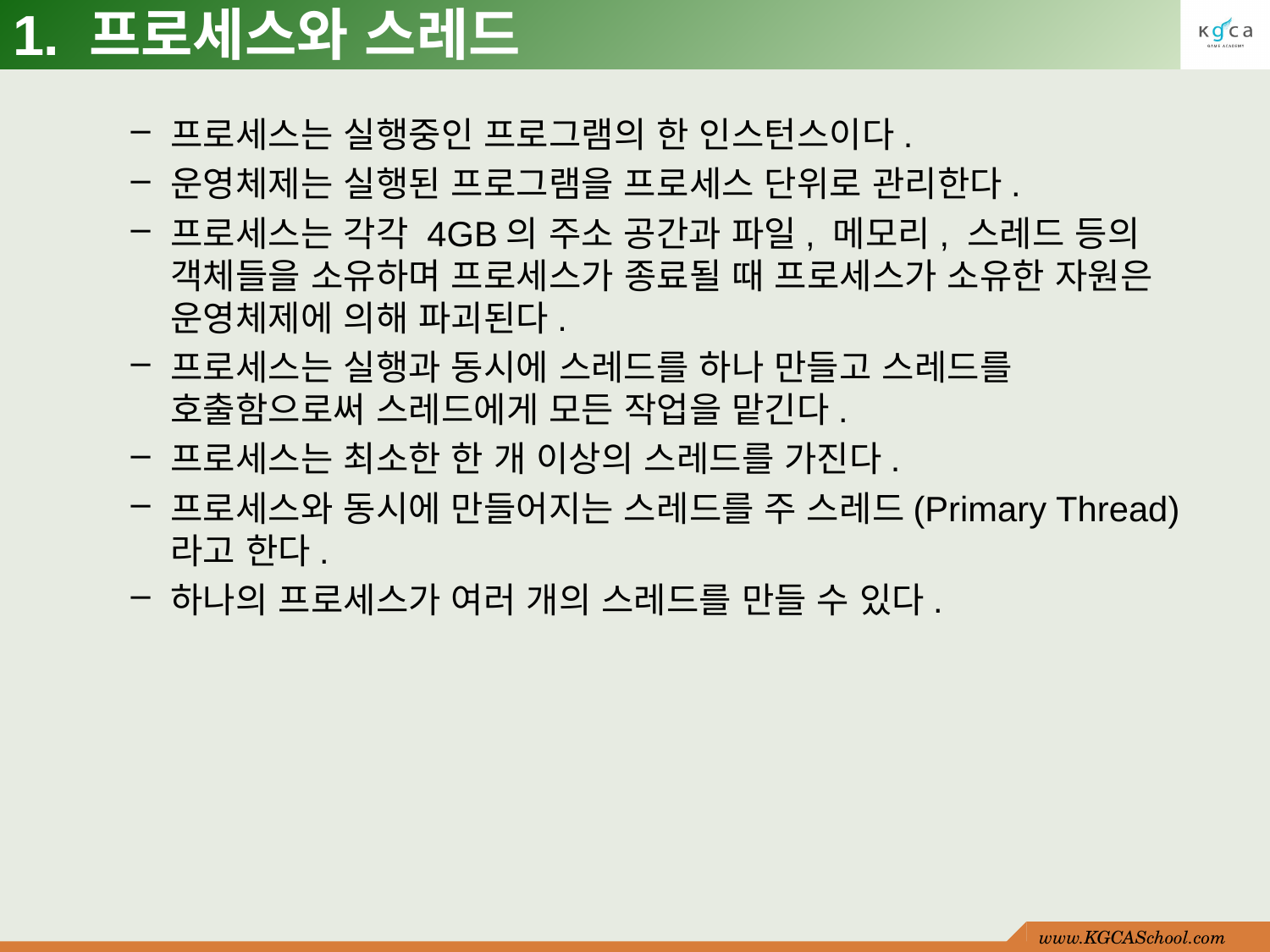

# 1. 프로세스와 스레드
프로세스는 실행중인 프로그램의 한 인스턴스이다.
운영체제는 실행된 프로그램을 프로세스 단위로 관리한다.
프로세스는 각각 4GB의 주소 공간과 파일, 메모리, 스레드 등의 객체들을 소유하며 프로세스가 종료될 때 프로세스가 소유한 자원은 운영체제에 의해 파괴된다.
프로세스는 실행과 동시에 스레드를 하나 만들고 스레드를 호출함으로써 스레드에게 모든 작업을 맡긴다.
프로세스는 최소한 한 개 이상의 스레드를 가진다.
프로세스와 동시에 만들어지는 스레드를 주 스레드(Primary Thread)라고 한다.
하나의 프로세스가 여러 개의 스레드를 만들 수 있다.